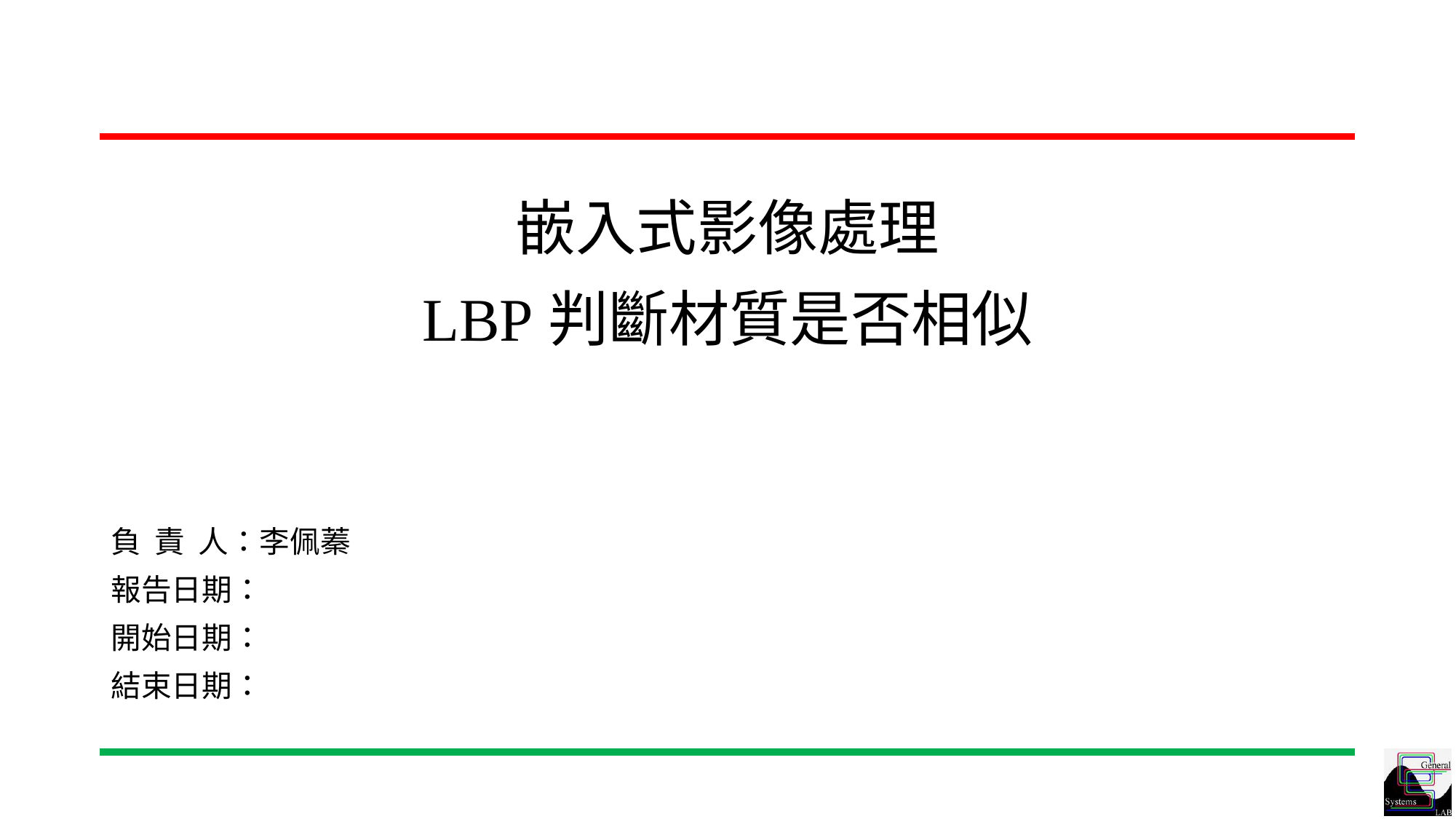

# 嵌入式影像處理 LBP判斷材質是否相似

負  責  人：李佩蓁
報告日期：
開始日期：
結束日期：